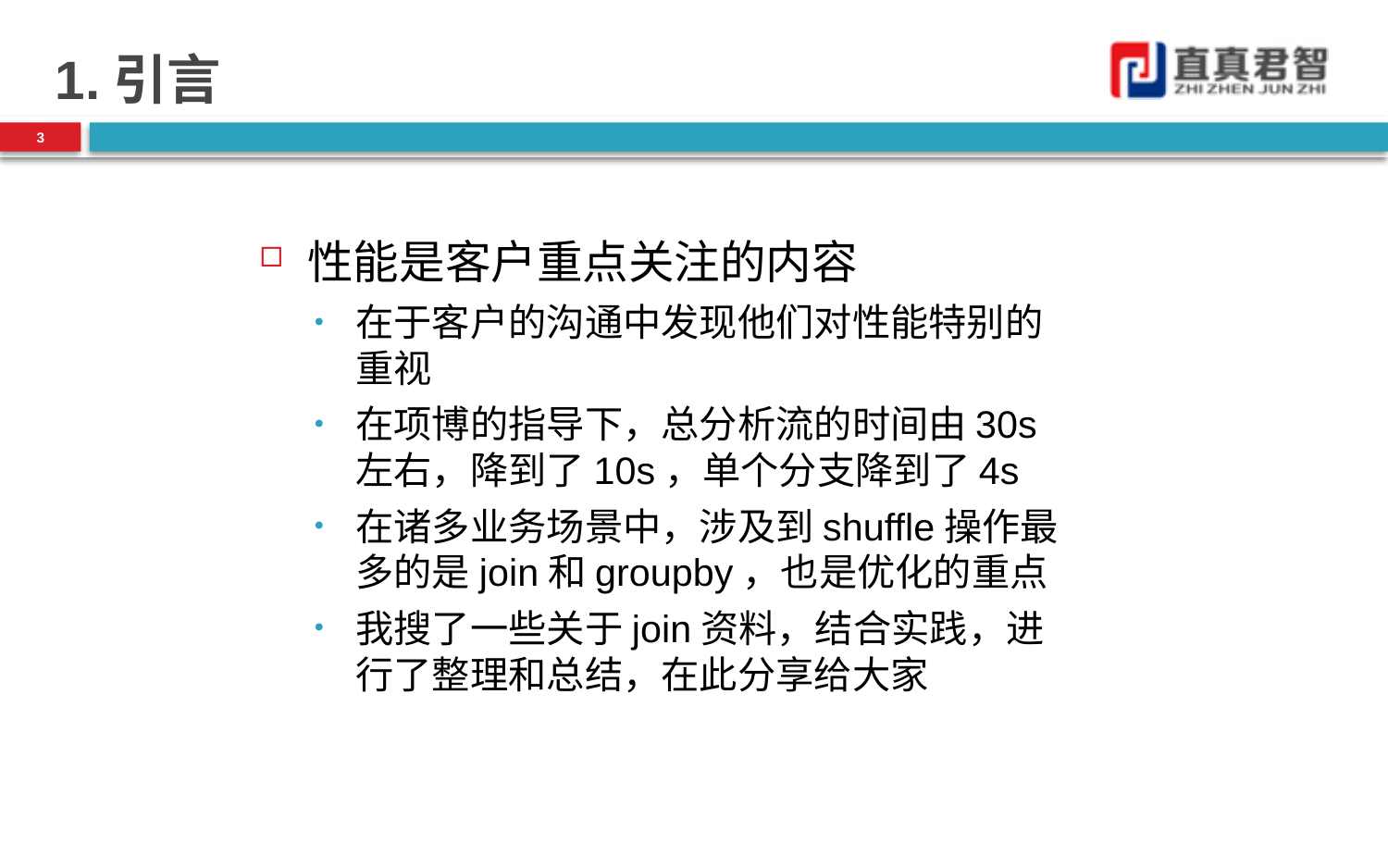

# 1.引言
3
性能是客户重点关注的内容
在于客户的沟通中发现他们对性能特别的重视
在项博的指导下，总分析流的时间由30s左右，降到了10s，单个分支降到了4s
在诸多业务场景中，涉及到shuffle操作最多的是join和groupby，也是优化的重点
我搜了一些关于join资料，结合实践，进行了整理和总结，在此分享给大家